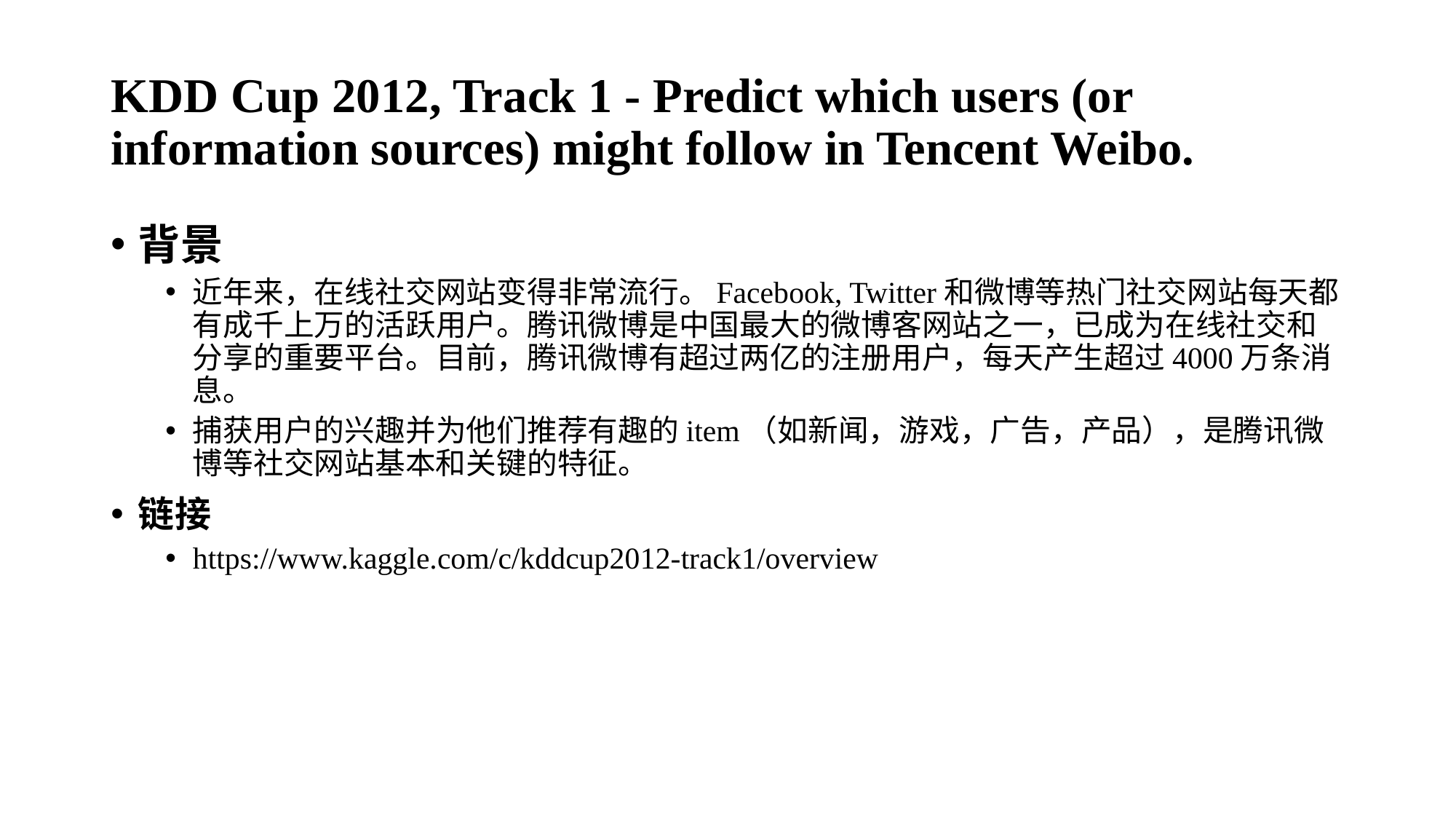

# KDD Cup 2012, Track 1 - Predict which users (or information sources) might follow in Tencent Weibo.
背景
近年来，在线社交网站变得非常流行。Facebook, Twitter和微博等热门社交网站每天都有成千上万的活跃用户。腾讯微博是中国最大的微博客网站之一，已成为在线社交和分享的重要平台。目前，腾讯微博有超过两亿的注册用户，每天产生超过4000万条消息。
捕获用户的兴趣并为他们推荐有趣的item（如新闻，游戏，广告，产品），是腾讯微博等社交网站基本和关键的特征。
链接
https://www.kaggle.com/c/kddcup2012-track1/overview